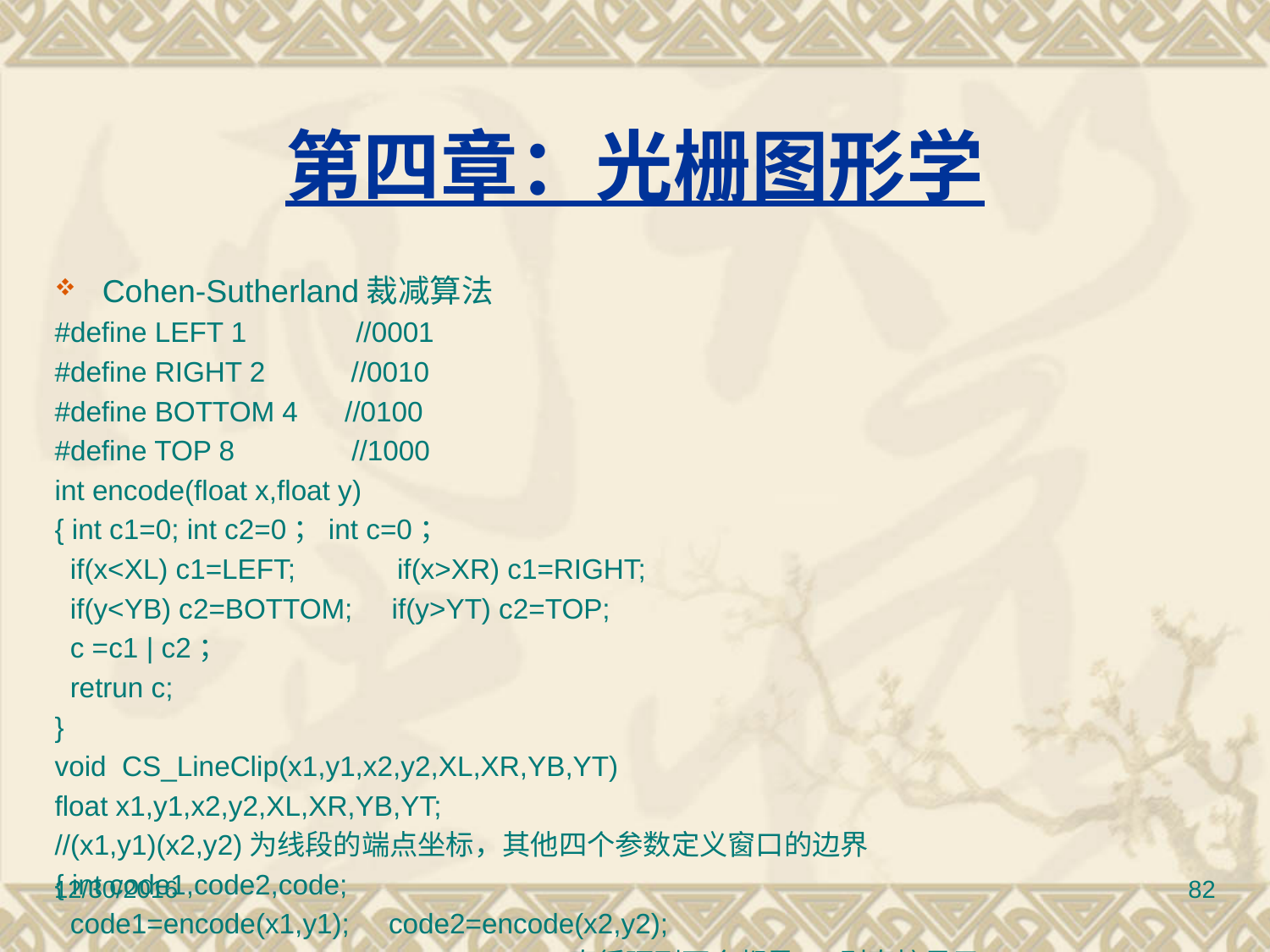

第四章：光栅图形学
Cohen-Sutherland裁减算法
#define LEFT 1              //0001
#define RIGHT 2           //0010
#define BOTTOM 4      //0100
#define TOP 8               //1000
int encode(float x,float y)
{ int c1=0; int c2=0；int c=0；
  if(x<XL) c1=LEFT;             if(x>XR) c1=RIGHT;
  if(y<YB) c2=BOTTOM;     if(y>YT) c2=TOP;
  c =c1 | c2；
  retrun c;
}
void  CS_LineClip(x1,y1,x2,y2,XL,XR,YB,YT)
float x1,y1,x2,y2,XL,XR,YB,YT;
//(x1,y1)(x2,y2)为线段的端点坐标，其他四个参数定义窗口的边界
{ int code1,code2,code;
  code1=encode(x1,y1);     code2=encode(x2,y2);
  while(code1!=0 || code2!=0)             //一直循环到两个都是0, 则直接显示
  {  if(code1& code2 !=0) return;        //在窗口同一侧，弃之
      //以下情况为一个窗内一个窗外，或都是窗外但不同侧
      code = code1;
      if(code1==0) code = code2;          //code取窗外的那个点
      if(LEFT & code !=0) 	                  //code在最左侧
      { x=XL;   y=y1+(y2-y1)*(XL-x1)/(x2-x1);}
      else if (RIGHT & code !=0)          //code在最右侧
      { x=XR;  y=y1+(y2-y1)*(XR-x1)/(x2-x1); }
      else if(BOTTOM & code !=0)      //code在最下边
      { y=YB;  x=x1+(x2-x1)*(YB-y1)/(y2-y1); }
      else if(TOP & code !=0)               //code在最上边
      { y=YT;  x=x1+(x2-x1)*(YT-y1)/(y2-y1);  }
       if(code ==code1)                         //若code1在窗外，则P1更新为交点
      {  x1=x;y1=y; code1 =encode(x,y);}
       else 				  //若code2在窗外，则P2更新为交点
      { x2=x;y2=y; code2 =encode(x,y);}
   }
   displayline(x1,y1,x2,y2);
}
12/30/2016
82